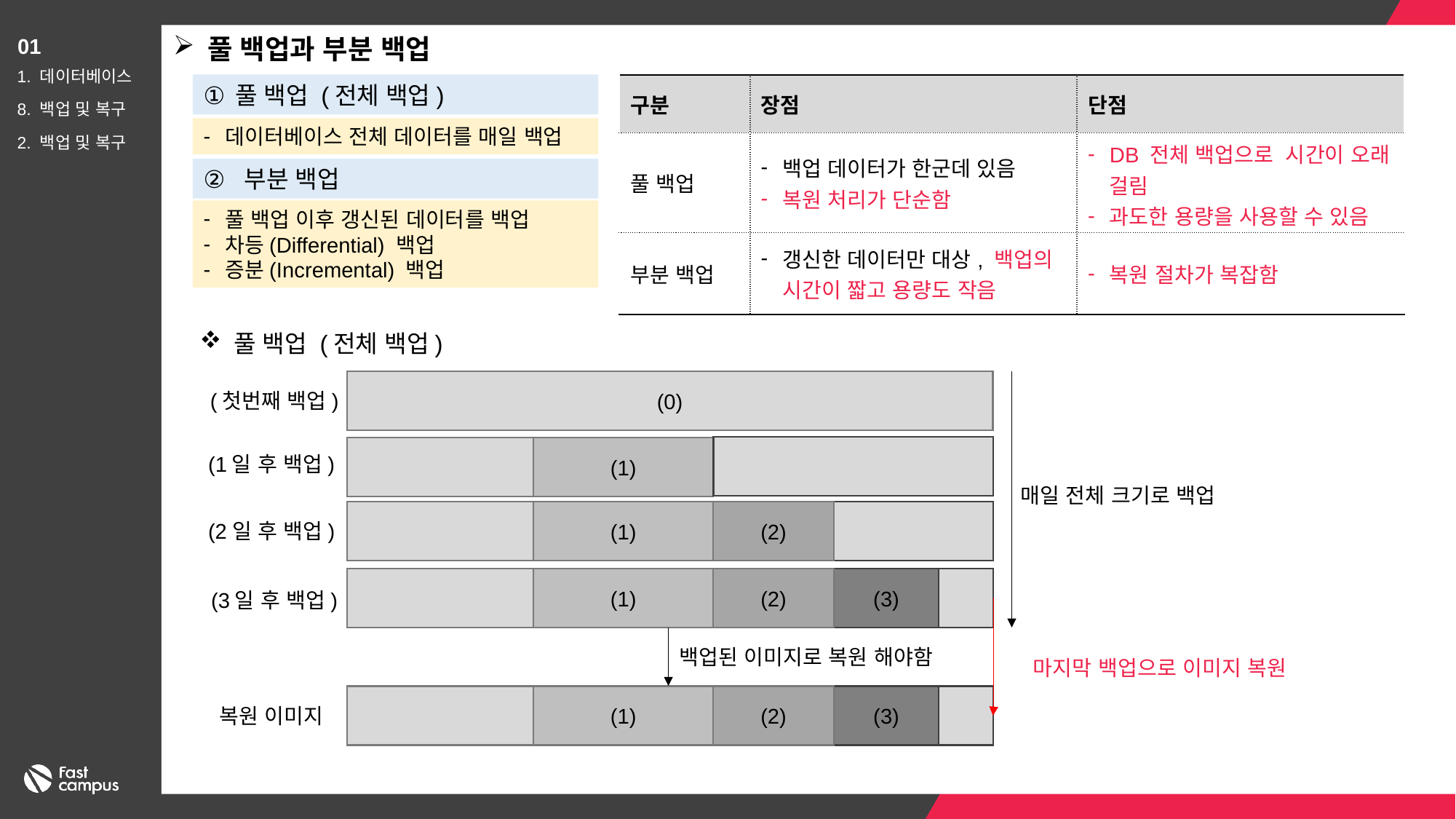

풀 백업과 부분 백업
01
1. 데이터베이스
8. 백업 및 복구
2. 백업 및 복구
풀 백업 (전체 백업)
| 구분 | 장점 | 단점 |
| --- | --- | --- |
| 풀 백업 | 백업 데이터가 한군데 있음 복원 처리가 단순함 | DB 전체 백업으로 시간이 오래 걸림 과도한 용량을 사용할 수 있음 |
| 부분 백업 | 갱신한 데이터만 대상, 백업의 시간이 짧고 용량도 작음 | 복원 절차가 복잡함 |
데이터베이스 전체 데이터를 매일 백업
부분 백업
풀 백업 이후 갱신된 데이터를 백업
차등(Differential) 백업
증분(Incremental) 백업
풀 백업 (전체 백업)
(0)
(첫번째 백업)

(1)
(1일 후 백업)
매일 전체 크기로 백업

(1)
(2)

(2일 후 백업)

(1)
(2)
(3)

(3일 후 백업)
백업된 이미지로 복원 해야함
마지막 백업으로 이미지 복원

(1)
(2)
(3)

복원 이미지